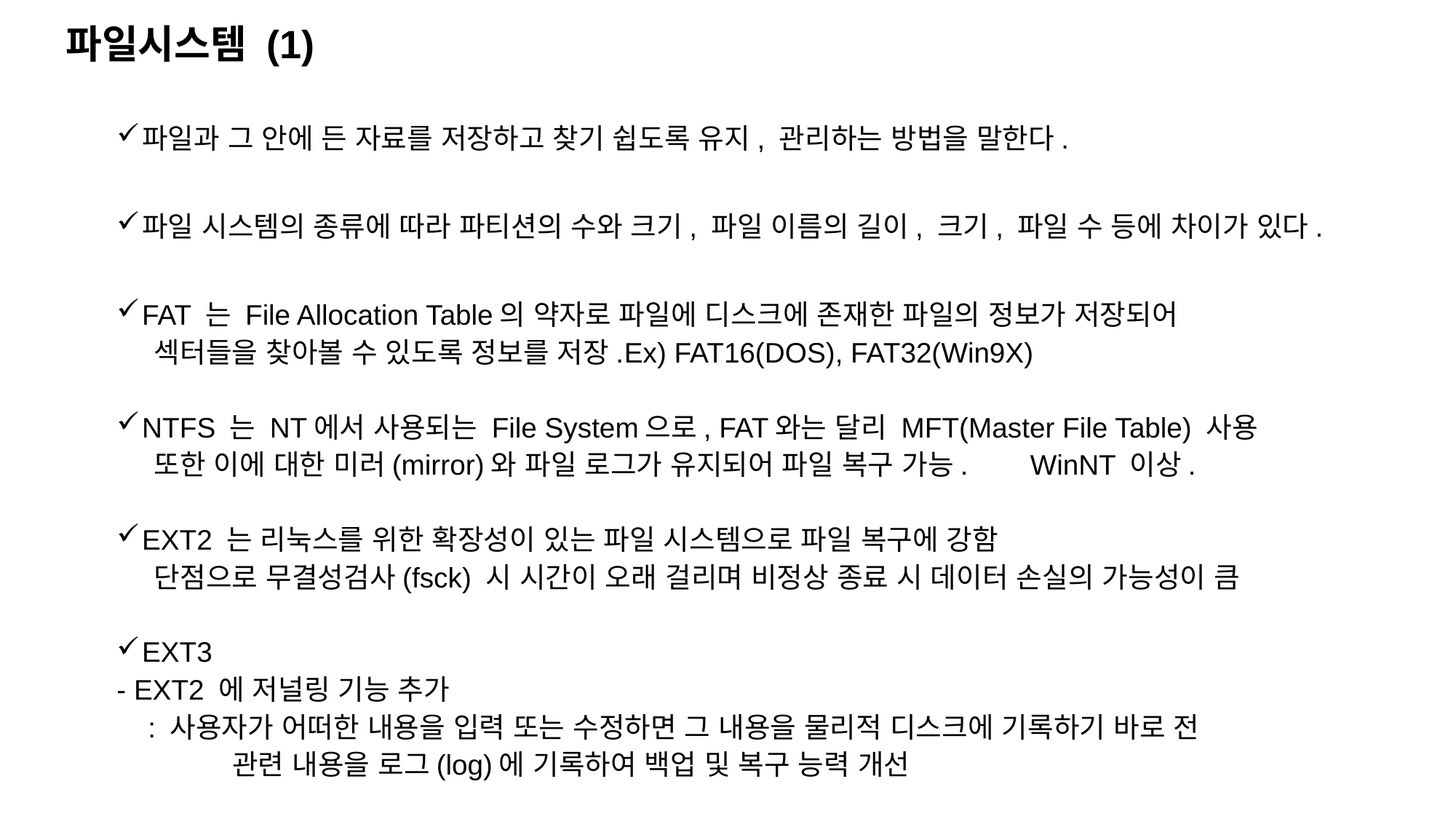

파일시스템 (1)

파일과 그 안에 든 자료를 저장하고 찾기 쉽도록 유지, 관리하는 방법을 말한다.

파일 시스템의 종류에 따라 파티션의 수와 크기, 파일 이름의 길이, 크기, 파일 수 등에 차이가 있다.

FAT 는 File Allocation Table의 약자로 파일에 디스크에 존재한 파일의 정보가 저장되어
    섹터들을 찾아볼 수 있도록 정보를 저장.	Ex) FAT16(DOS), FAT32(Win9X)

NTFS 는 NT에서 사용되는 File System으로, FAT와는 달리 MFT(Master File Table) 사용
    또한 이에 대한 미러(mirror)와 파일 로그가 유지되어 파일 복구 가능.	WinNT 이상.

EXT2 는 리눅스를 위한 확장성이 있는 파일 시스템으로 파일 복구에 강함
    단점으로 무결성검사(fsck) 시 시간이 오래 걸리며 비정상 종료 시 데이터 손실의 가능성이 큼

EXT3
	- EXT2 에 저널링 기능 추가
	    : 사용자가 어떠한 내용을 입력 또는 수정하면 그 내용을 물리적 디스크에 기록하기 바로 전
              관련 내용을 로그(log)에 기록하여 백업 및 복구 능력 개선